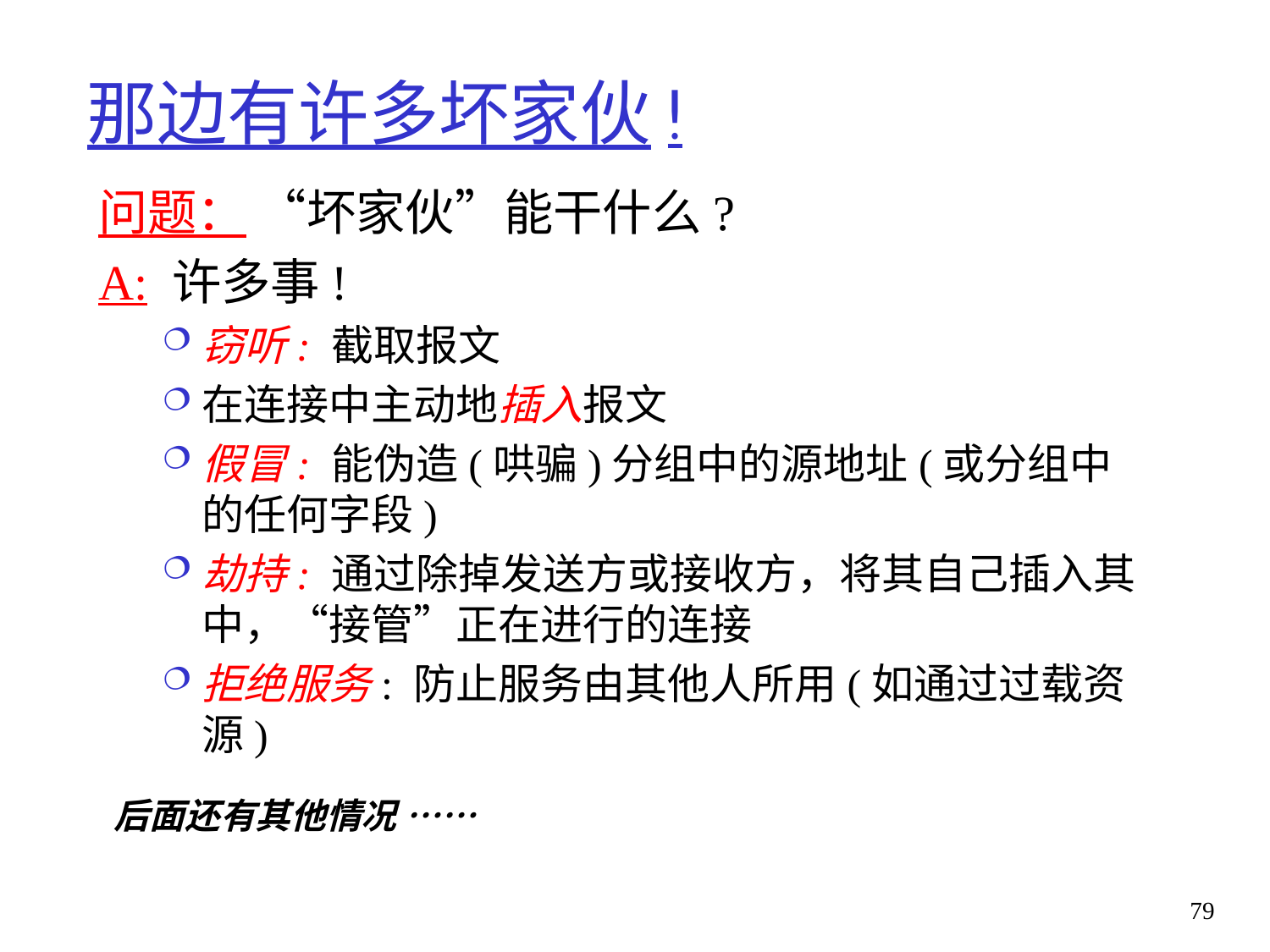

# 那边有许多坏家伙!
问题： “坏家伙”能干什么?
A: 许多事!
窃听: 截取报文
在连接中主动地插入报文
假冒: 能伪造(哄骗)分组中的源地址(或分组中的任何字段)
劫持: 通过除掉发送方或接收方，将其自己插入其中，“接管”正在进行的连接
拒绝服务: 防止服务由其他人所用(如通过过载资源)
后面还有其他情况 ……
79